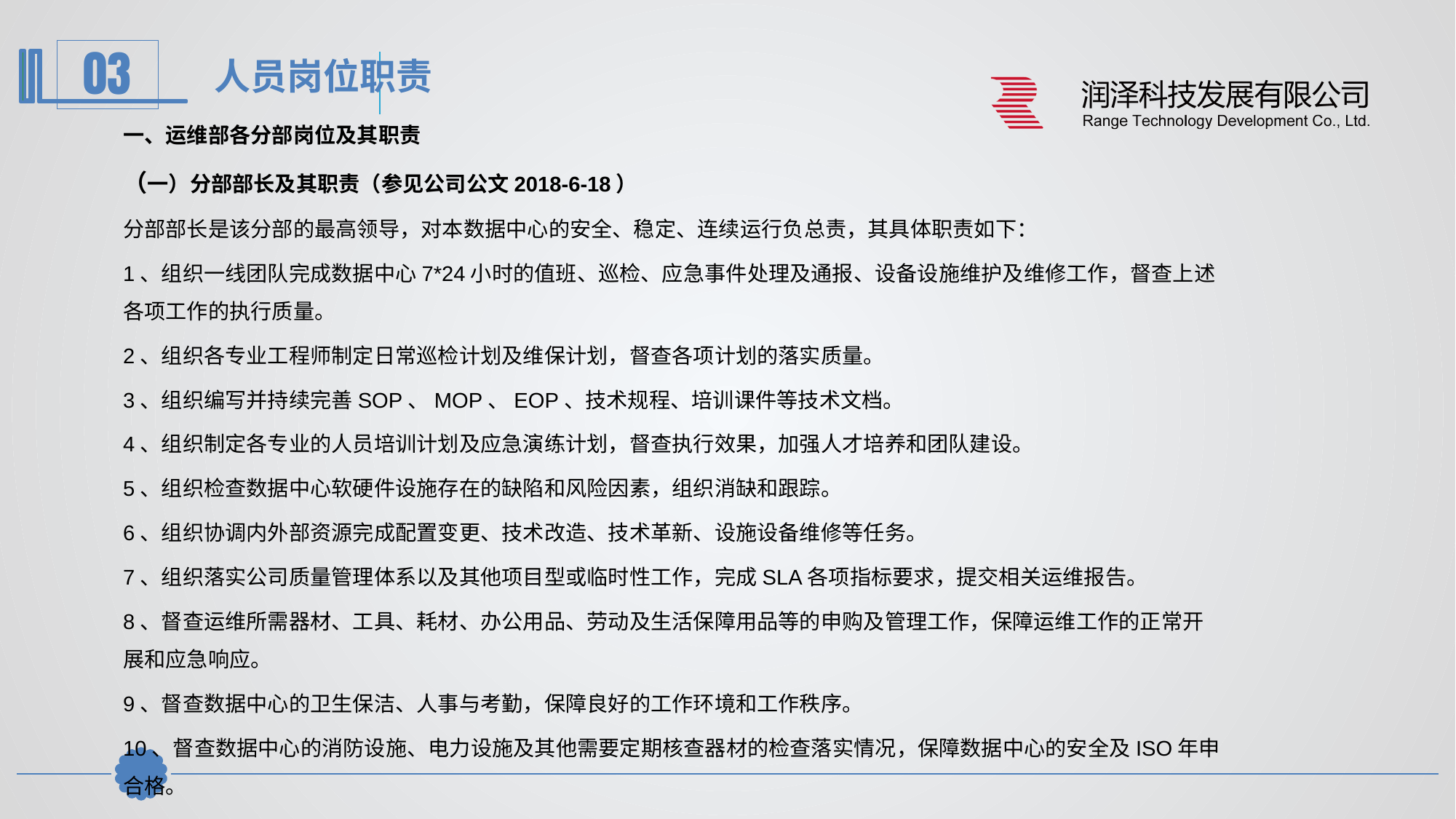

人员岗位职责
一、运维部各分部岗位及其职责
（一）分部部长及其职责（参见公司公文2018-6-18）
分部部长是该分部的最高领导，对本数据中心的安全、稳定、连续运行负总责，其具体职责如下：
1、组织一线团队完成数据中心7*24小时的值班、巡检、应急事件处理及通报、设备设施维护及维修工作，督查上述各项工作的执行质量。
2、组织各专业工程师制定日常巡检计划及维保计划，督查各项计划的落实质量。
3、组织编写并持续完善SOP、MOP、EOP、技术规程、培训课件等技术文档。
4、组织制定各专业的人员培训计划及应急演练计划，督查执行效果，加强人才培养和团队建设。
5、组织检查数据中心软硬件设施存在的缺陷和风险因素，组织消缺和跟踪。
6、组织协调内外部资源完成配置变更、技术改造、技术革新、设施设备维修等任务。
7、组织落实公司质量管理体系以及其他项目型或临时性工作，完成SLA各项指标要求，提交相关运维报告。
8、督查运维所需器材、工具、耗材、办公用品、劳动及生活保障用品等的申购及管理工作，保障运维工作的正常开展和应急响应。
9、督查数据中心的卫生保洁、人事与考勤，保障良好的工作环境和工作秩序。
10、督查数据中心的消防设施、电力设施及其他需要定期核查器材的检查落实情况，保障数据中心的安全及ISO年申合格。
8